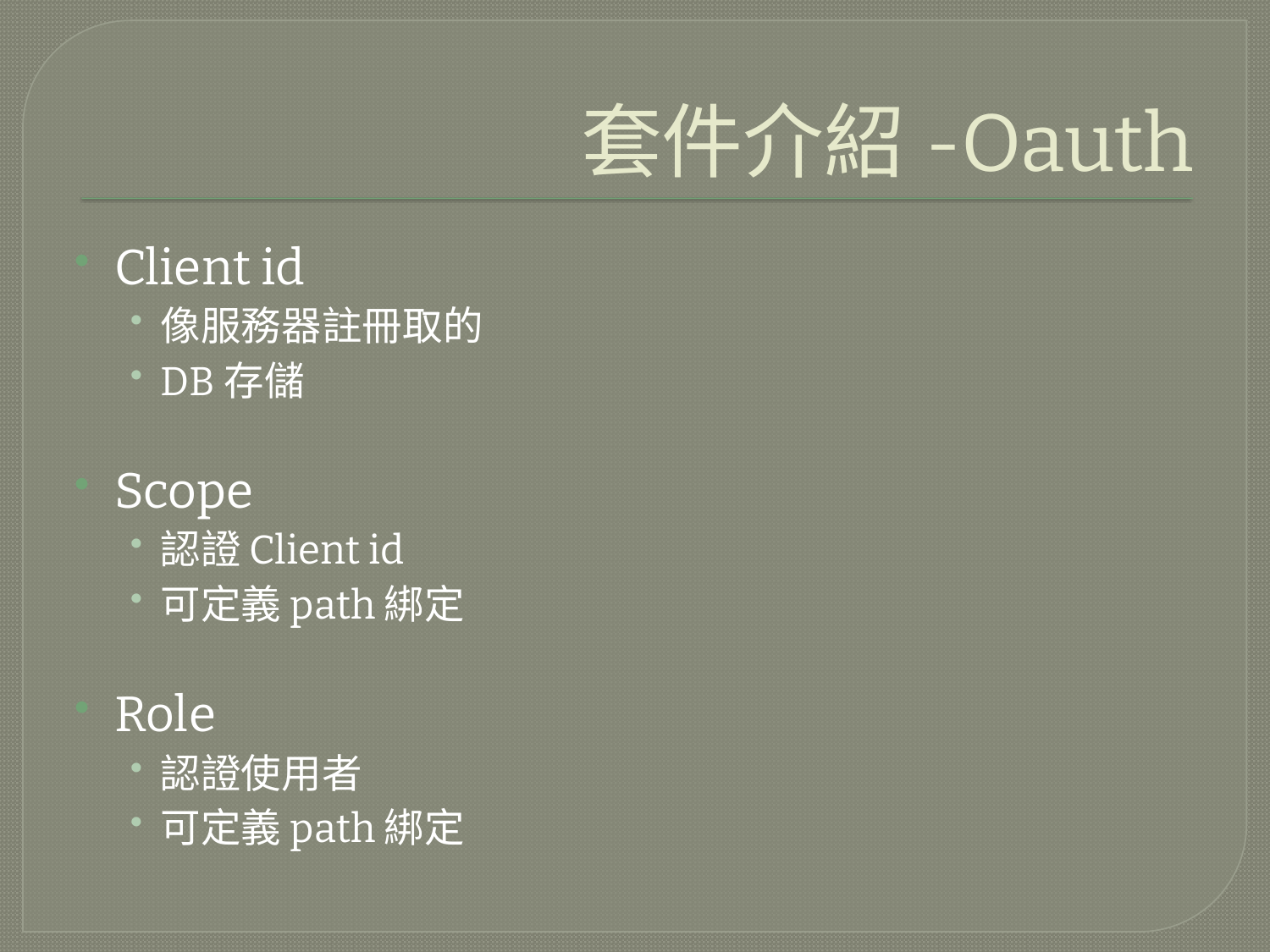

# 套件介紹-Oauth
Client id
像服務器註冊取的
DB存儲

Scope
認證Client id
可定義path綁定

Role
認證使用者
可定義path綁定